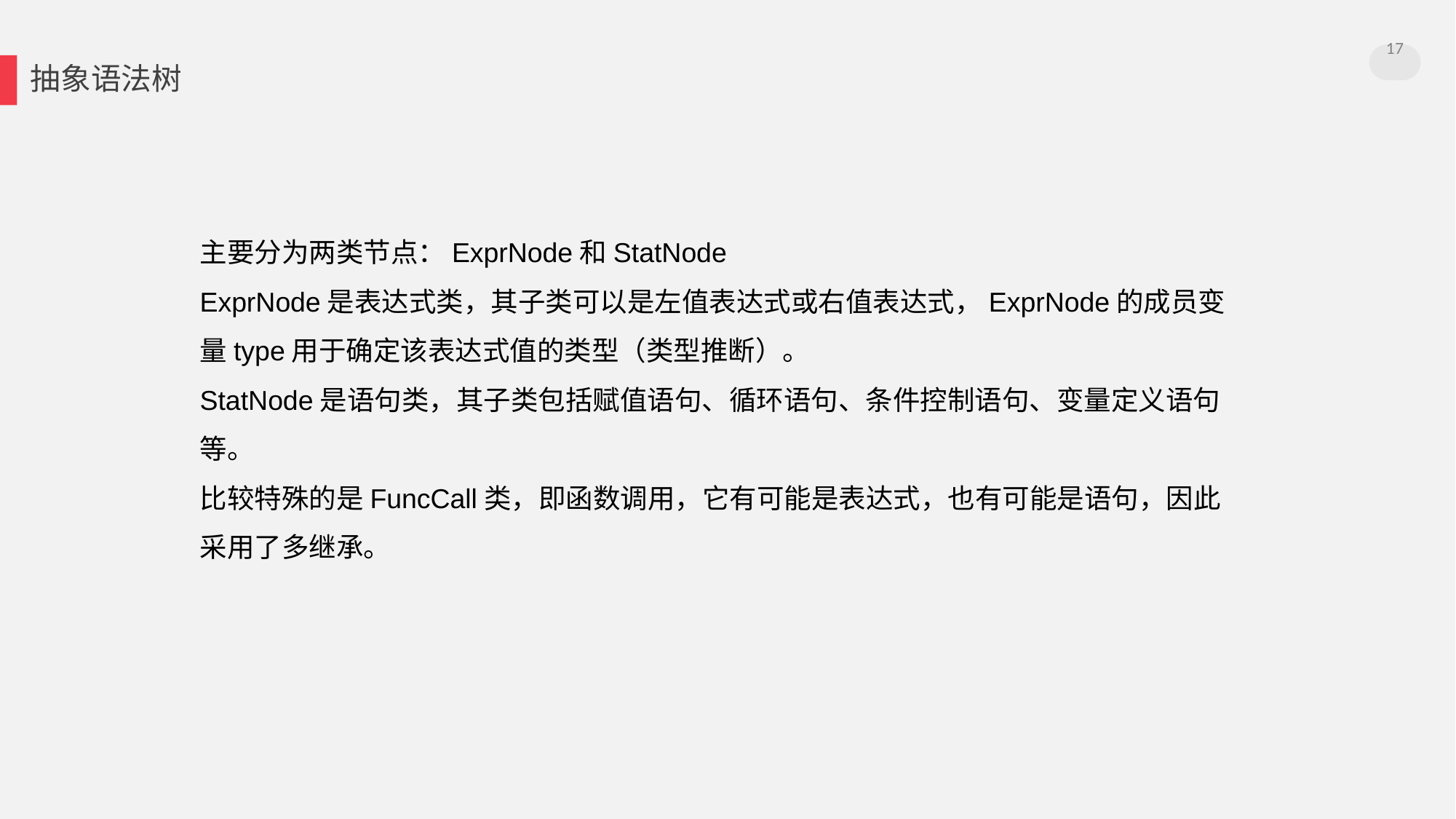

17
抽象语法树
主要分为两类节点：ExprNode和StatNode
ExprNode是表达式类，其子类可以是左值表达式或右值表达式，ExprNode的成员变量type用于确定该表达式值的类型（类型推断）。
StatNode是语句类，其子类包括赋值语句、循环语句、条件控制语句、变量定义语句等。
比较特殊的是FuncCall类，即函数调用，它有可能是表达式，也有可能是语句，因此采用了多继承。